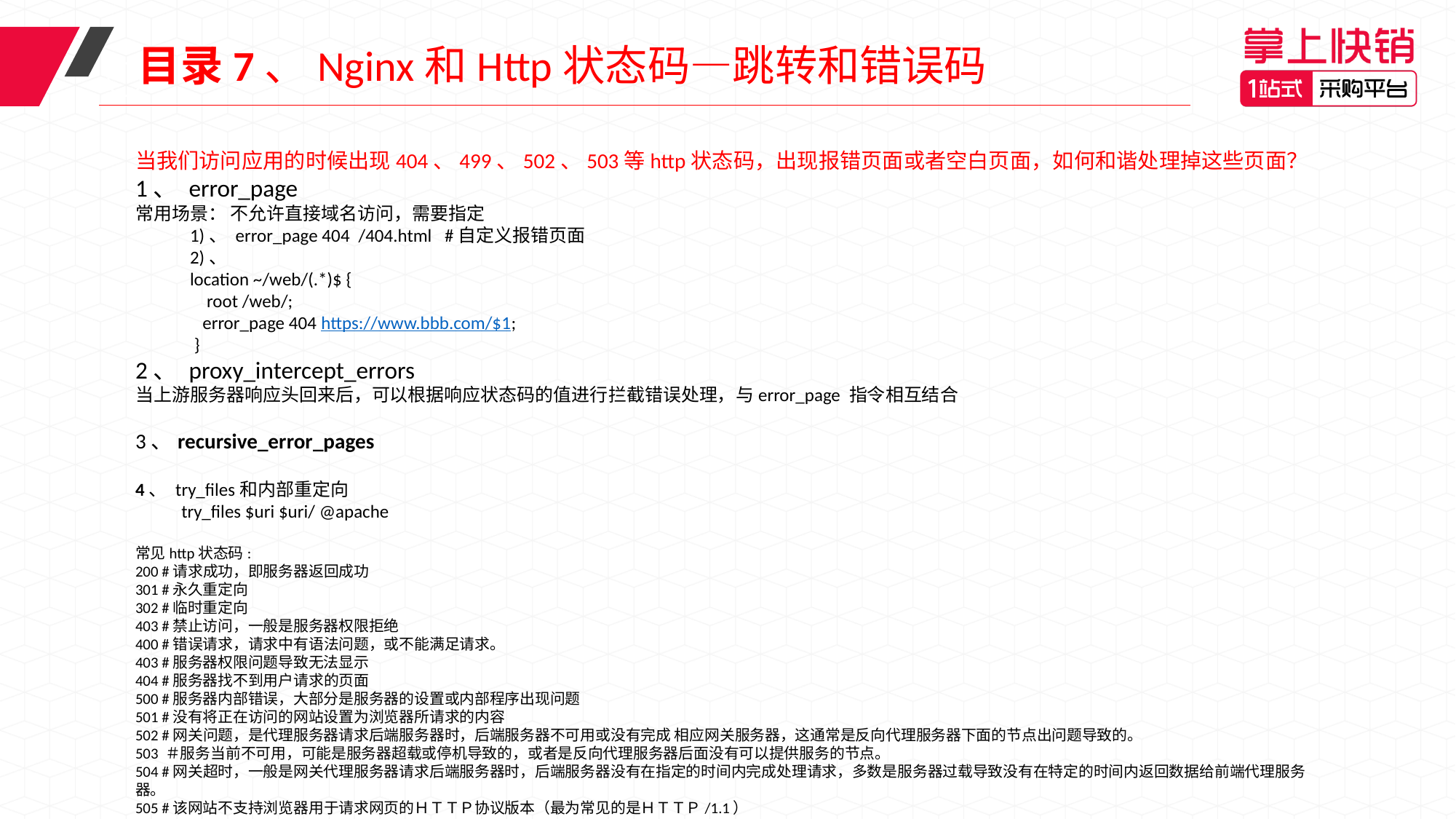

目录7、Nginx和Http状态码—跳转和错误码

当我们访问应用的时候出现404、499、502、503等http状态码，出现报错页面或者空白页面，如何和谐处理掉这些页面？
1、 error_page
常用场景： 不允许直接域名访问，需要指定
1)、 error_page 404  /404.html   #自定义报错页面
2)、
location ~/web/(.*)$ {
    root /web/;
   error_page 404 https://www.bbb.com/$1;
 }
2、 proxy_intercept_errors
当上游服务器响应头回来后，可以根据响应状态码的值进行拦截错误处理，与error_page 指令相互结合

3、recursive_error_pages

4、 try_files和内部重定向
           try_files $uri $uri/ @apache

常见http状态码:
200 #请求成功，即服务器返回成功
301 #永久重定向
302 #临时重定向
403 #禁止访问，一般是服务器权限拒绝
400 #错误请求，请求中有语法问题，或不能满足请求。
403 #服务器权限问题导致无法显示
404 #服务器找不到用户请求的页面
500 #服务器内部错误，大部分是服务器的设置或内部程序出现问题
501 #没有将正在访问的网站设置为浏览器所请求的内容
502 #网关问题，是代理服务器请求后端服务器时，后端服务器不可用或没有完成 相应网关服务器，这通常是反向代理服务器下面的节点出问题导致的。
503 ＃服务当前不可用，可能是服务器超载或停机导致的，或者是反向代理服务器后面没有可以提供服务的节点。
504 #网关超时，一般是网关代理服务器请求后端服务器时，后端服务器没有在指定的时间内完成处理请求，多数是服务器过载导致没有在特定的时间内返回数据给前端代理服务器。
505 #该网站不支持浏览器用于请求网页的ＨＴＴＰ协议版本（最为常见的是ＨＴＴＰ/1.1）